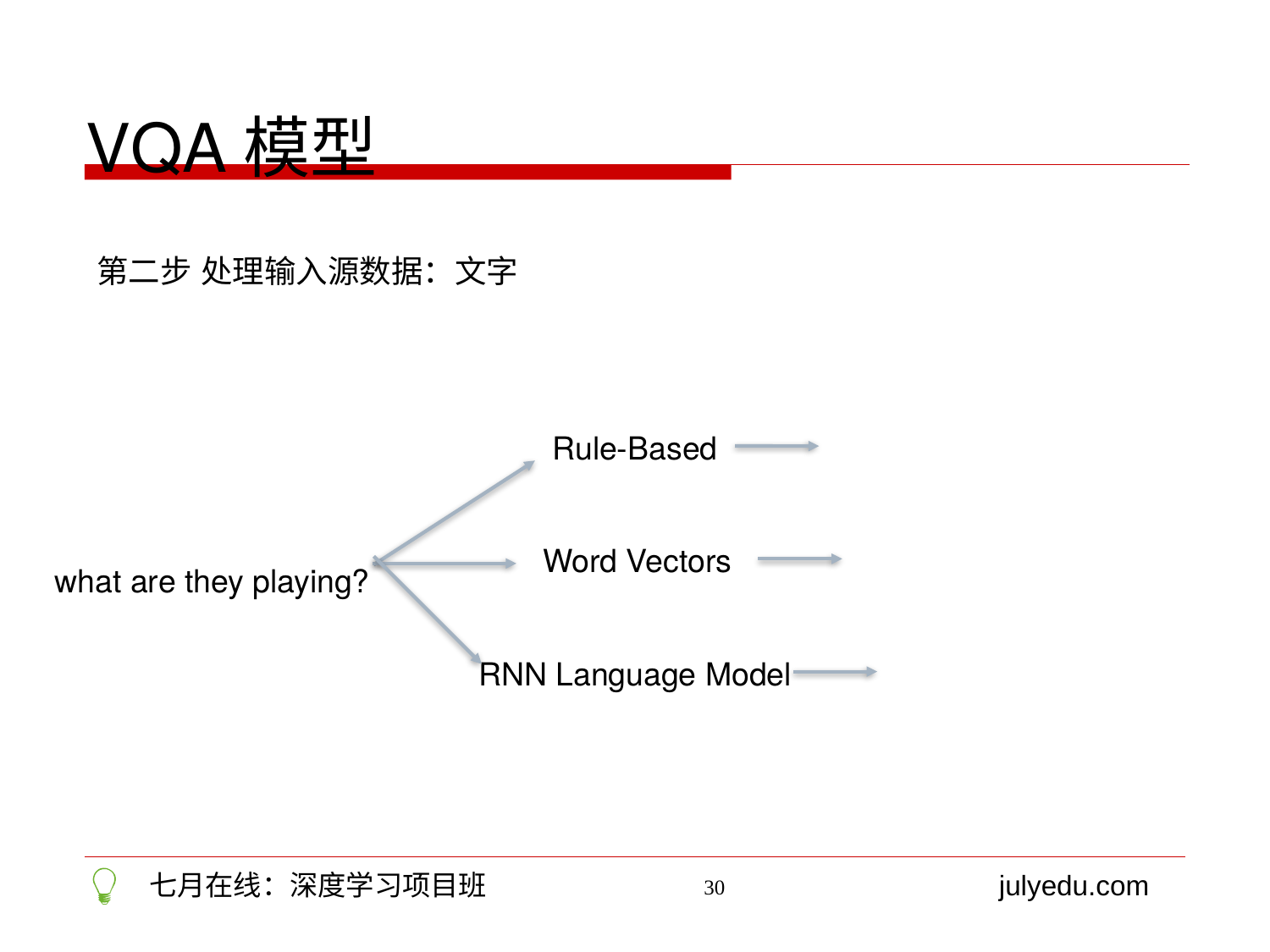

VQA模型
第二步 处理输入源数据：文字
Rule-Based

Word Vectors
what are they playing?

RNN Language Model

30